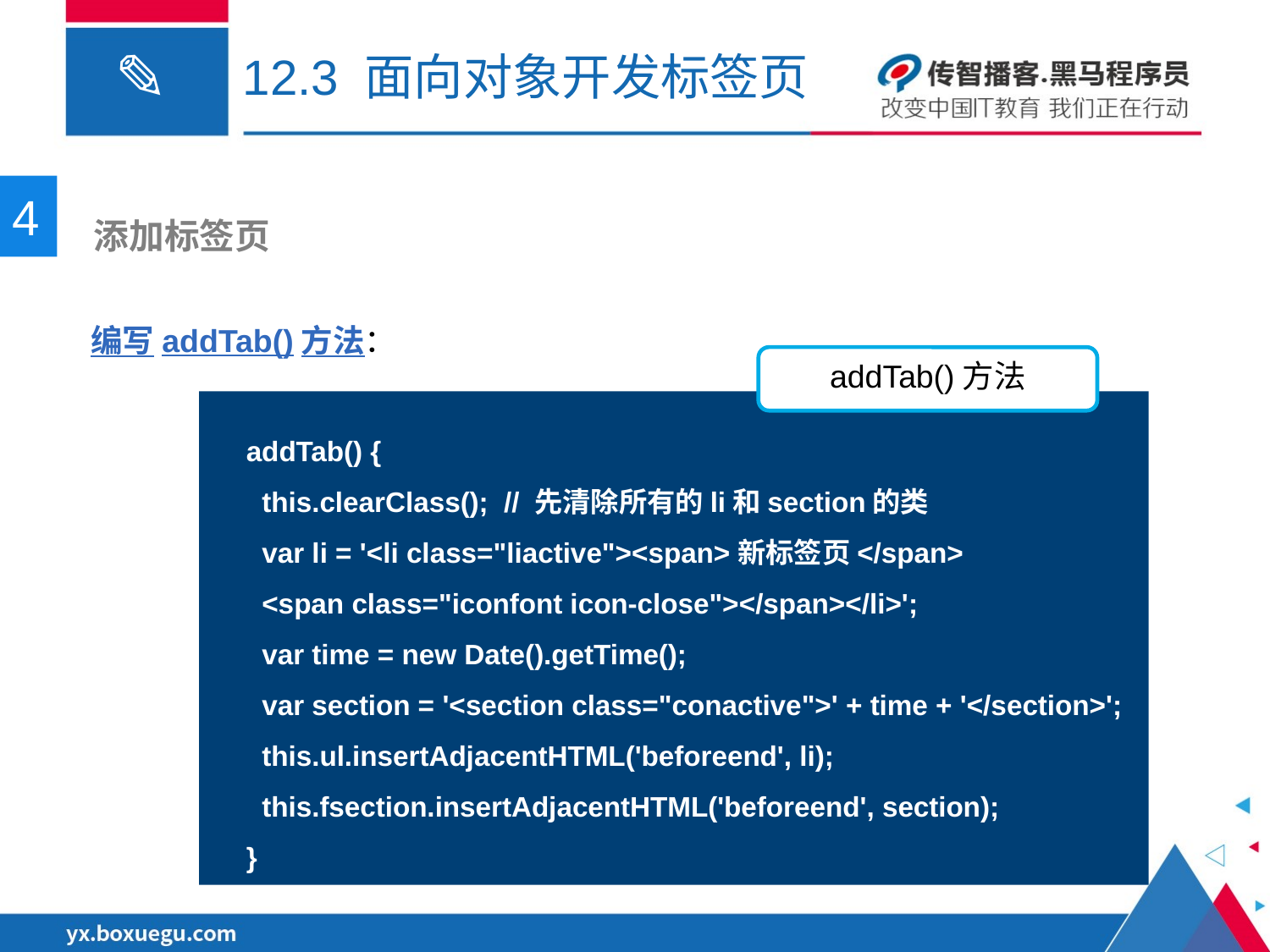

# 12.3 面向对象开发标签页

4
  添加标签页
编写addTab()方法：
addTab()方法

addTab() {
  this.clearClass();  // 先清除所有的li和section的类
  var li = '<li class="liactive"><span>新标签页</span>
  <span class="iconfont icon-close"></span></li>';
  var time = new Date().getTime();
  var section = '<section class="conactive">' + time + '</section>';
  this.ul.insertAdjacentHTML('beforeend', li);
  this.fsection.insertAdjacentHTML('beforeend', section);
}